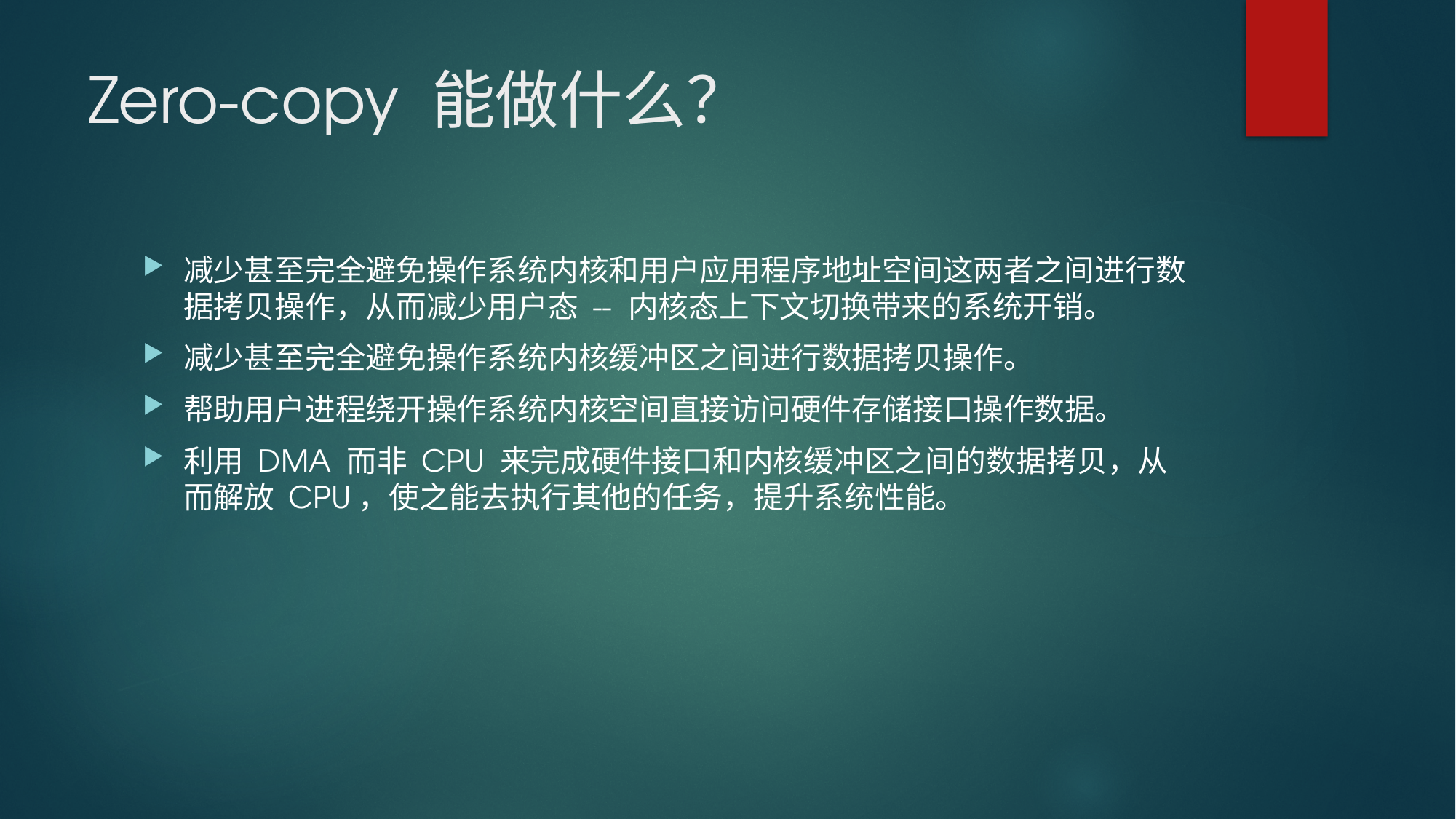

# Zero-copy 能做什么？
减少甚至完全避免操作系统内核和用户应用程序地址空间这两者之间进行数据拷贝操作，从而减少用户态 -- 内核态上下文切换带来的系统开销。
减少甚至完全避免操作系统内核缓冲区之间进行数据拷贝操作。
帮助用户进程绕开操作系统内核空间直接访问硬件存储接口操作数据。
利用 DMA 而非 CPU 来完成硬件接口和内核缓冲区之间的数据拷贝，从而解放 CPU，使之能去执行其他的任务，提升系统性能。